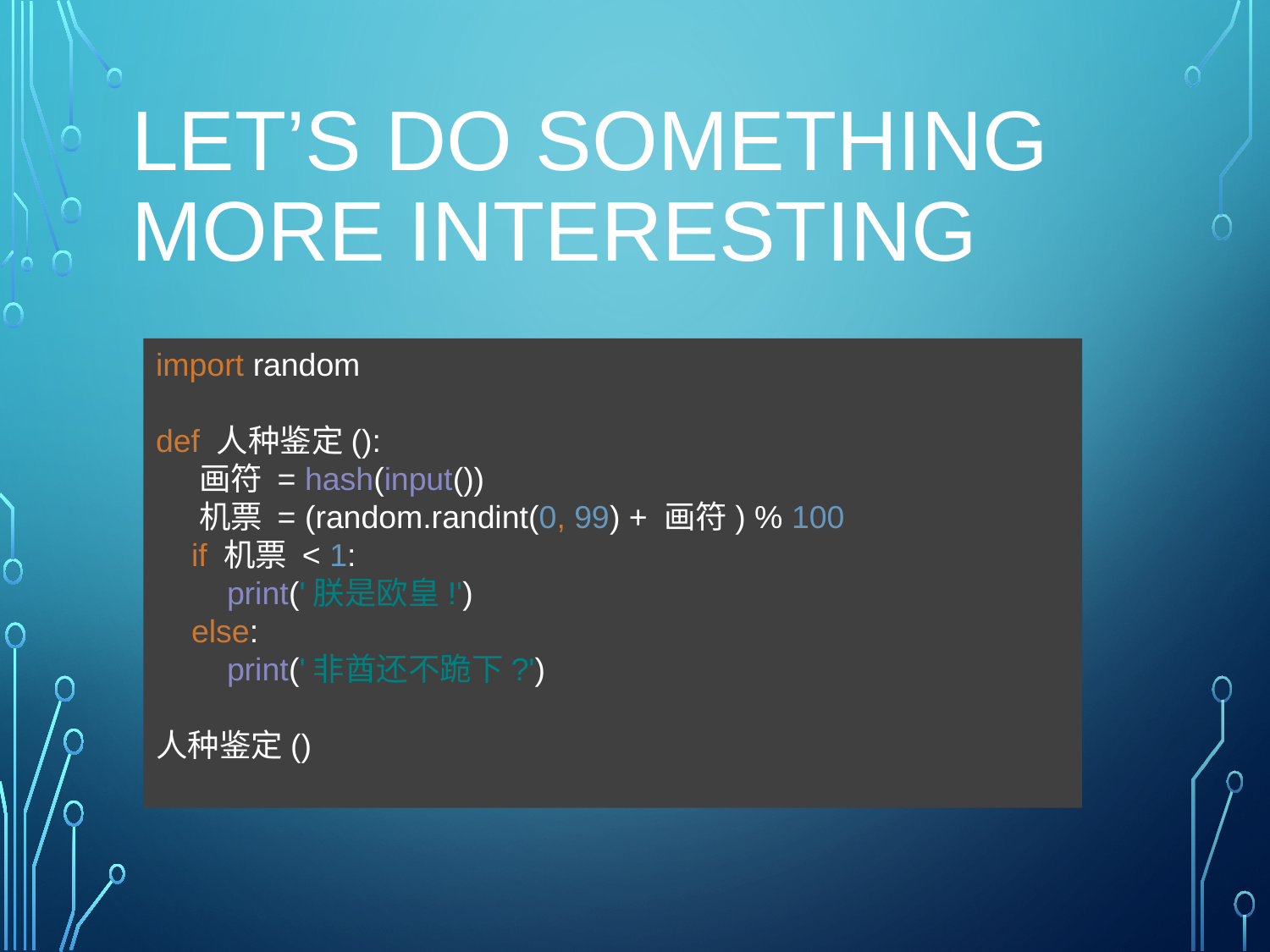

# Let’s do something more interesting
import random
def 人种鉴定():
    画符 = hash(input())
    机票 = (random.randint(0, 99) + 画符) % 100
    if 机票 < 1:
        print('朕是欧皇!')
    else:
        print('非酋还不跪下?')
人种鉴定()